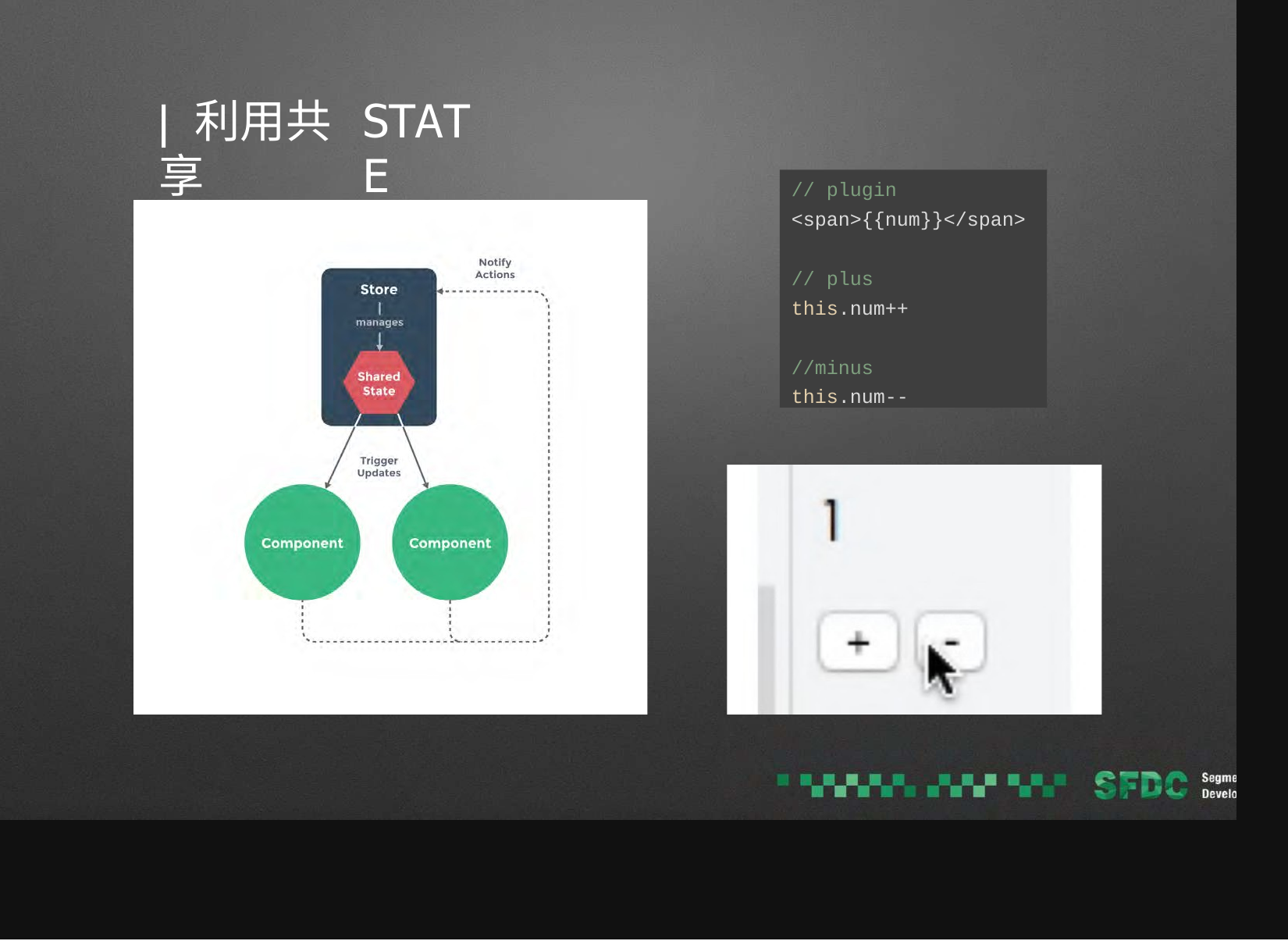

# | 利用共享
STATE
// plugin
<span>{{num}}</span>

// plus  this.num++

//minus  this.num--